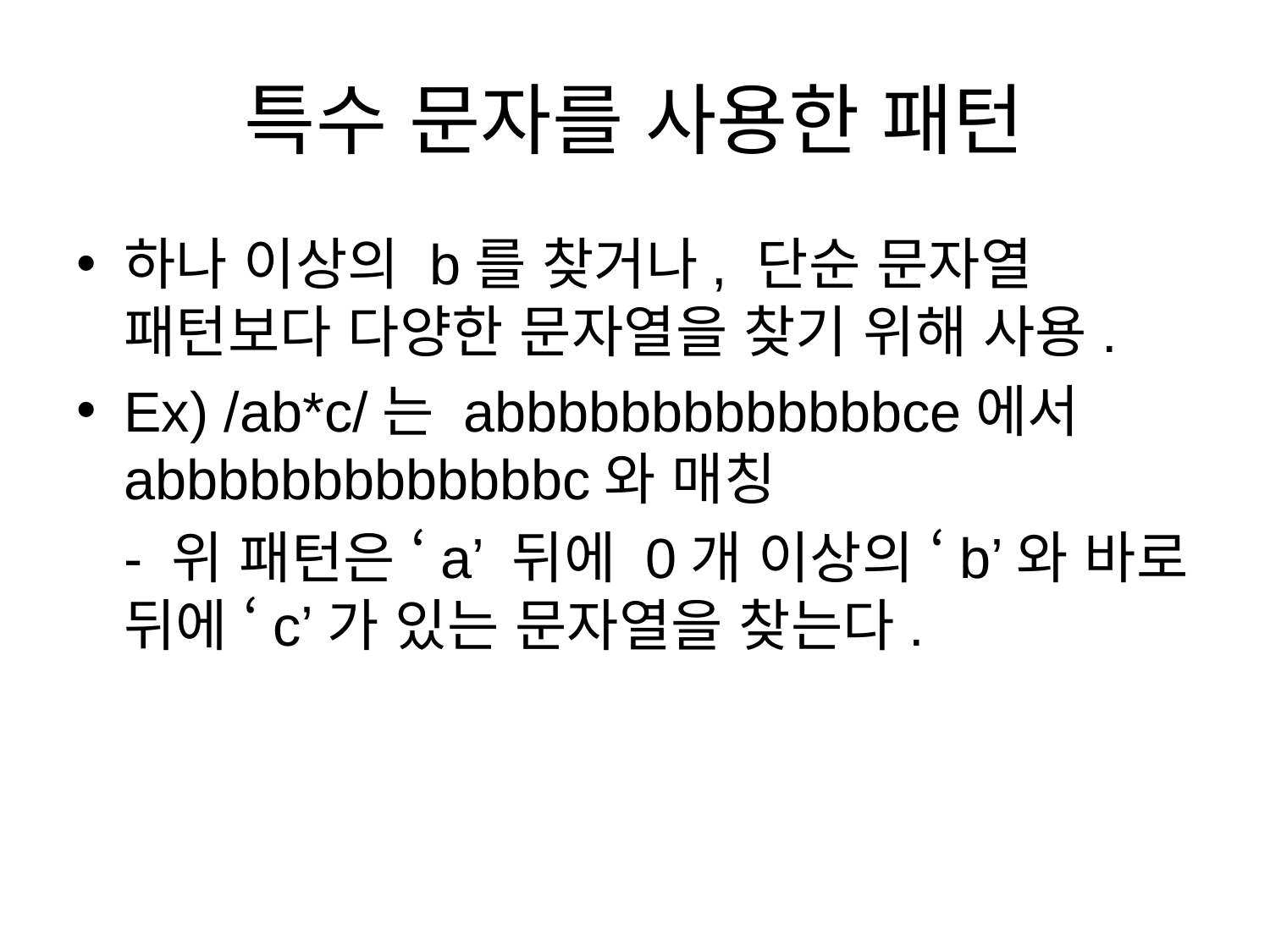

# 특수 문자를 사용한 패턴
하나 이상의 b를 찾거나, 단순 문자열 패턴보다 다양한 문자열을 찾기 위해 사용.
Ex) /ab*c/는 abbbbbbbbbbbbbce에서 abbbbbbbbbbbbbc와 매칭
	- 위 패턴은 ‘a’ 뒤에 0개 이상의 ‘b’와 바로 뒤에 ‘c’가 있는 문자열을 찾는다.